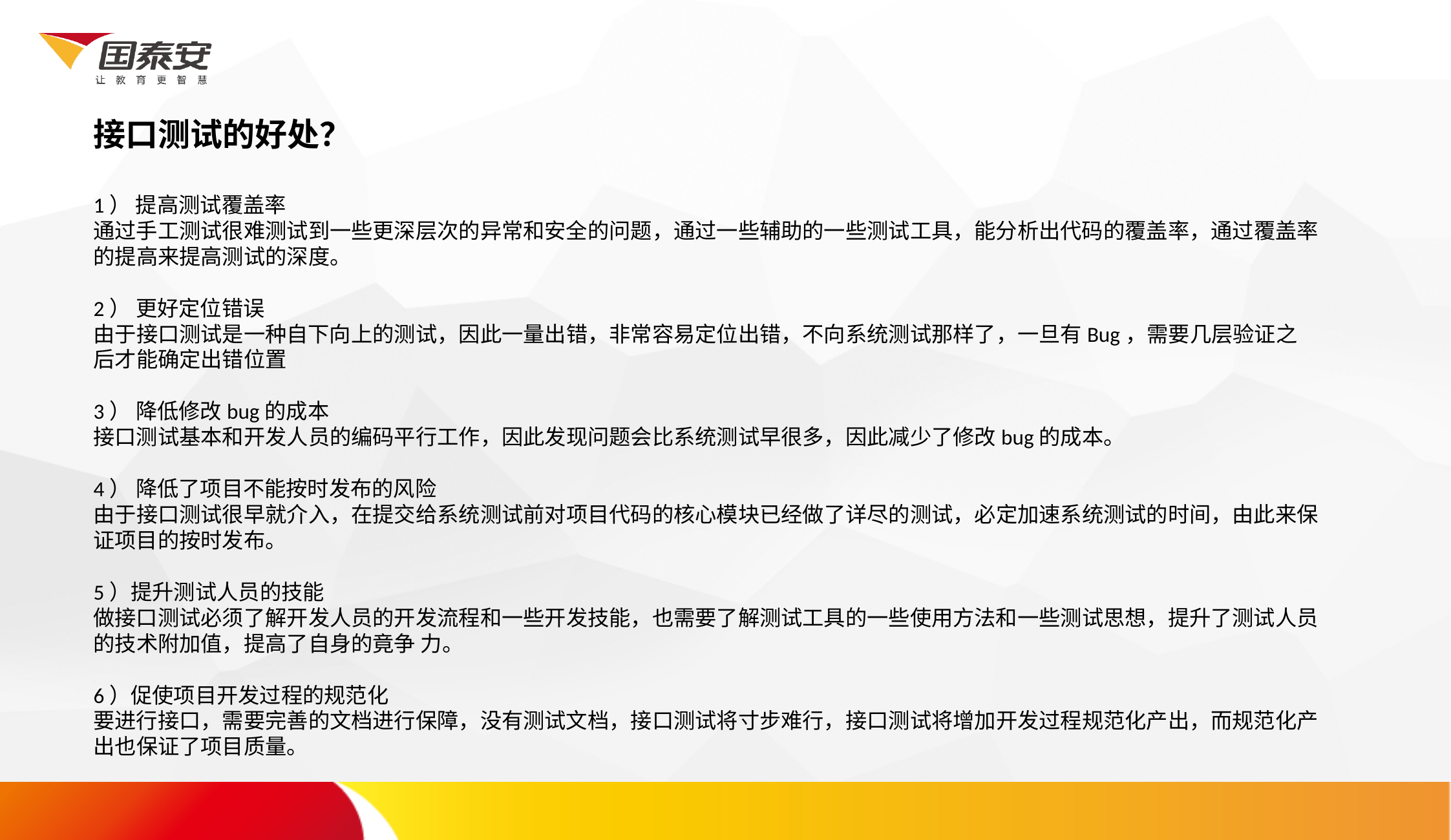

接口测试的好处？

1） 提高测试覆盖率
通过手工测试很难测试到一些更深层次的异常和安全的问题，通过一些辅助的一些测试工具，能分析出代码的覆盖率，通过覆盖率的提高来提高测试的深度。
2） 更好定位错误
由于接口测试是一种自下向上的测试，因此一量出错，非常容易定位出错，不向系统测试那样了，一旦有Bug，需要几层验证之后才能确定出错位置
3） 降低修改bug的成本
接口测试基本和开发人员的编码平行工作，因此发现问题会比系统测试早很多，因此减少了修改bug的成本。
4） 降低了项目不能按时发布的风险
由于接口测试很早就介入，在提交给系统测试前对项目代码的核心模块已经做了详尽的测试，必定加速系统测试的时间，由此来保证项目的按时发布。
5）提升测试人员的技能
做接口测试必须了解开发人员的开发流程和一些开发技能，也需要了解测试工具的一些使用方法和一些测试思想，提升了测试人员的技术附加值，提高了自身的竟争 力。
6）促使项目开发过程的规范化
要进行接口，需要完善的文档进行保障，没有测试文档，接口测试将寸步难行，接口测试将增加开发过程规范化产出，而规范化产出也保证了项目质量。